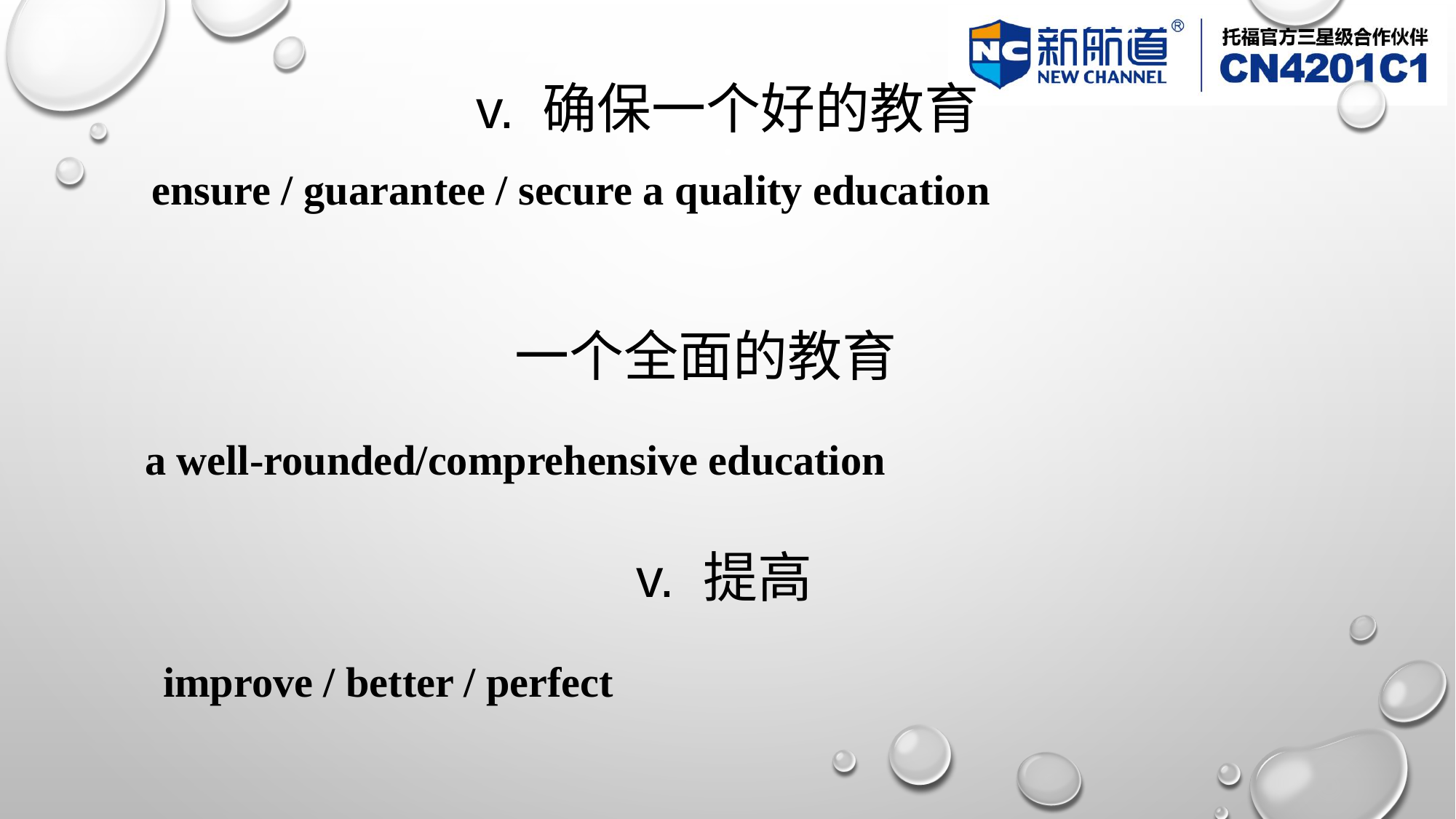

# v. 确保一个好的教育
 ensure / guarantee / secure a quality education
一个全面的教育
 a well-rounded/comprehensive education
v. 提高
 improve / better / perfect